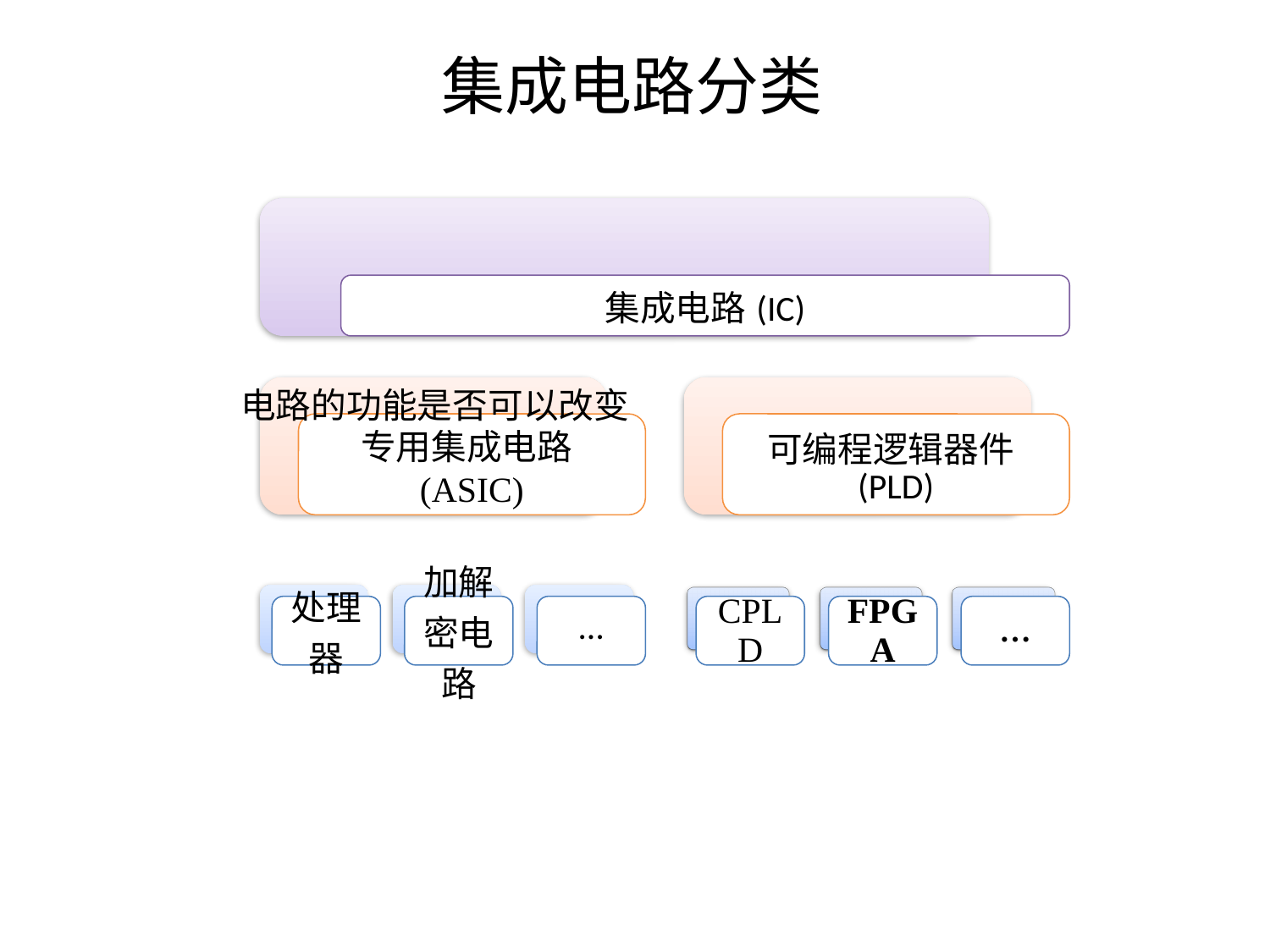

集成电路分类
集成电路(IC)
专用集成电路(ASIC)
处理器
…
可编程逻辑器件(PLD)
CPLD
FPGA
加解密电路
…
电路的功能是否可以改变